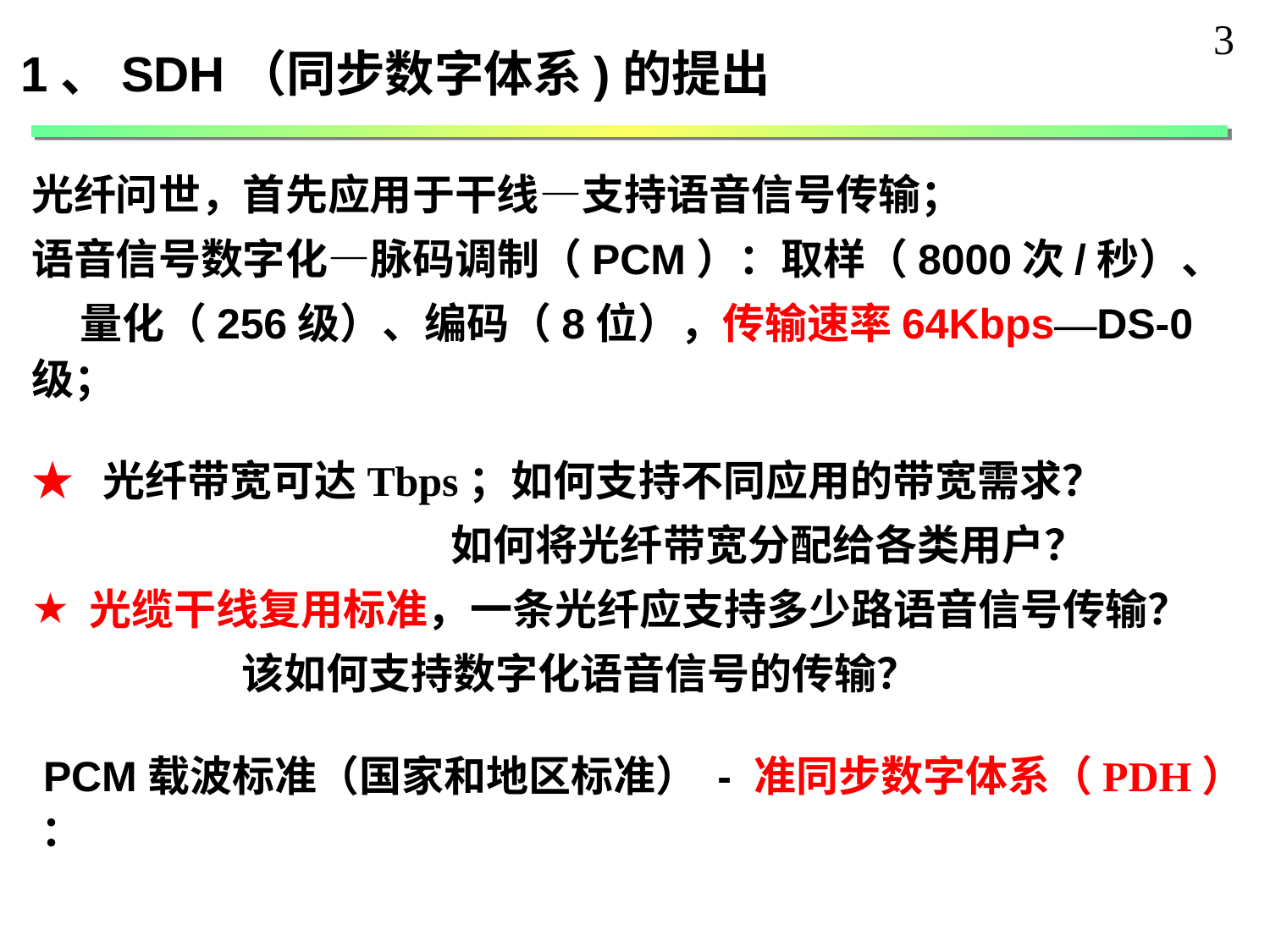

3
1、SDH（同步数字体系)的提出

光纤问世，首先应用于干线—支持语音信号传输；
语音信号数字化—脉码调制（PCM）：取样（8000次/秒）、
    量化（256级）、编码（8位），传输速率64Kbps—DS-0级；

★  光纤带宽可达Tbps；如何支持不同应用的带宽需求？
                                           如何将光纤带宽分配给各类用户？
 光缆干线复用标准，一条光纤应支持多少路语音信号传输？
                     该如何支持数字化语音信号的传输？

 PCM载波标准（国家和地区标准） - 准同步数字体系（PDH） ：